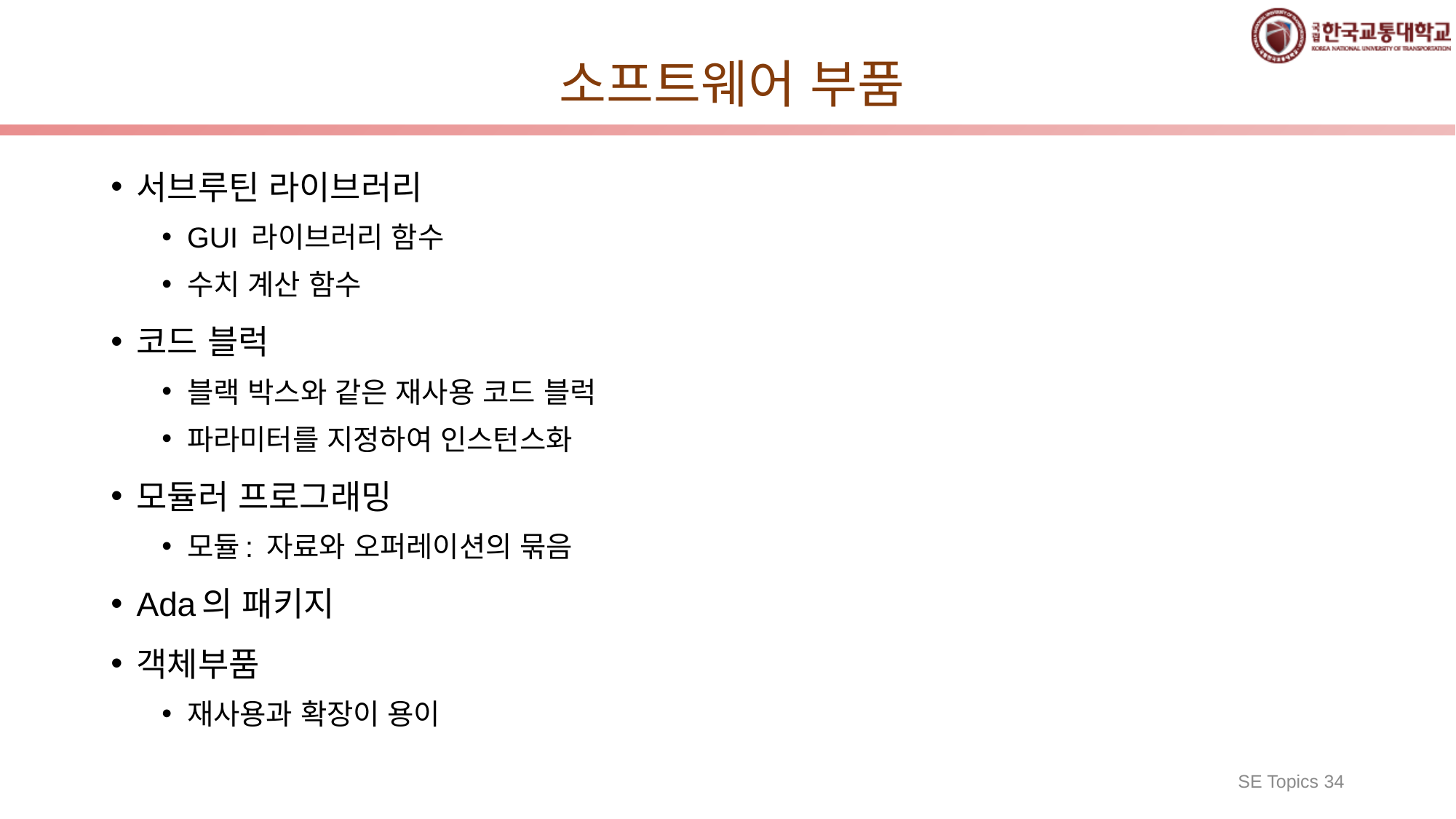

# 소프트웨어 부품
서브루틴 라이브러리
GUI 라이브러리 함수
수치 계산 함수
코드 블럭
블랙 박스와 같은 재사용 코드 블럭
파라미터를 지정하여 인스턴스화
모듈러 프로그래밍
모듈: 자료와 오퍼레이션의 묶음
Ada의 패키지
객체부품
재사용과 확장이 용이
SE Topics 34